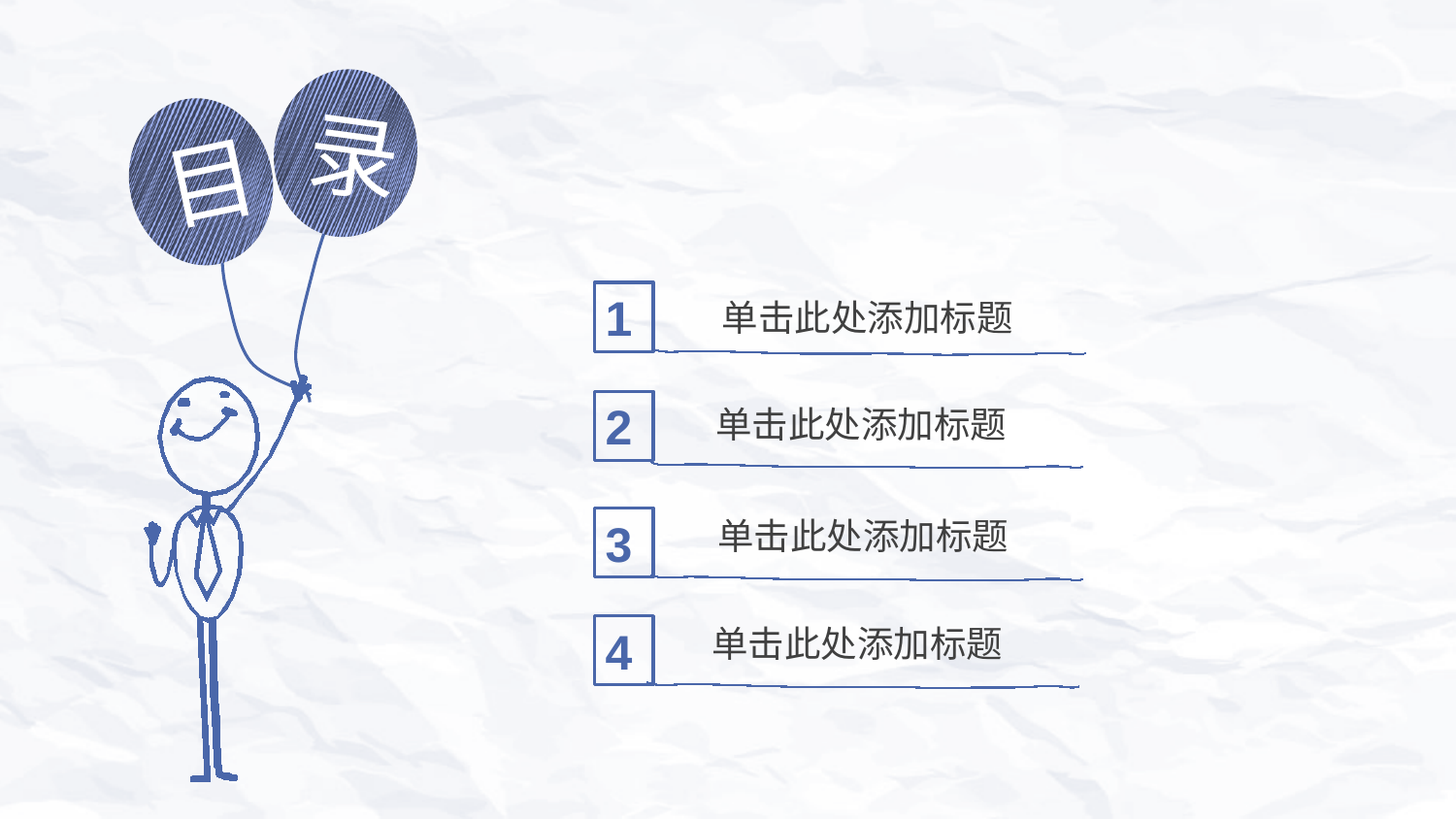

录

目

1
单击此处添加标题

2
单击此处添加标题

3
单击此处添加标题

单击此处添加标题
4